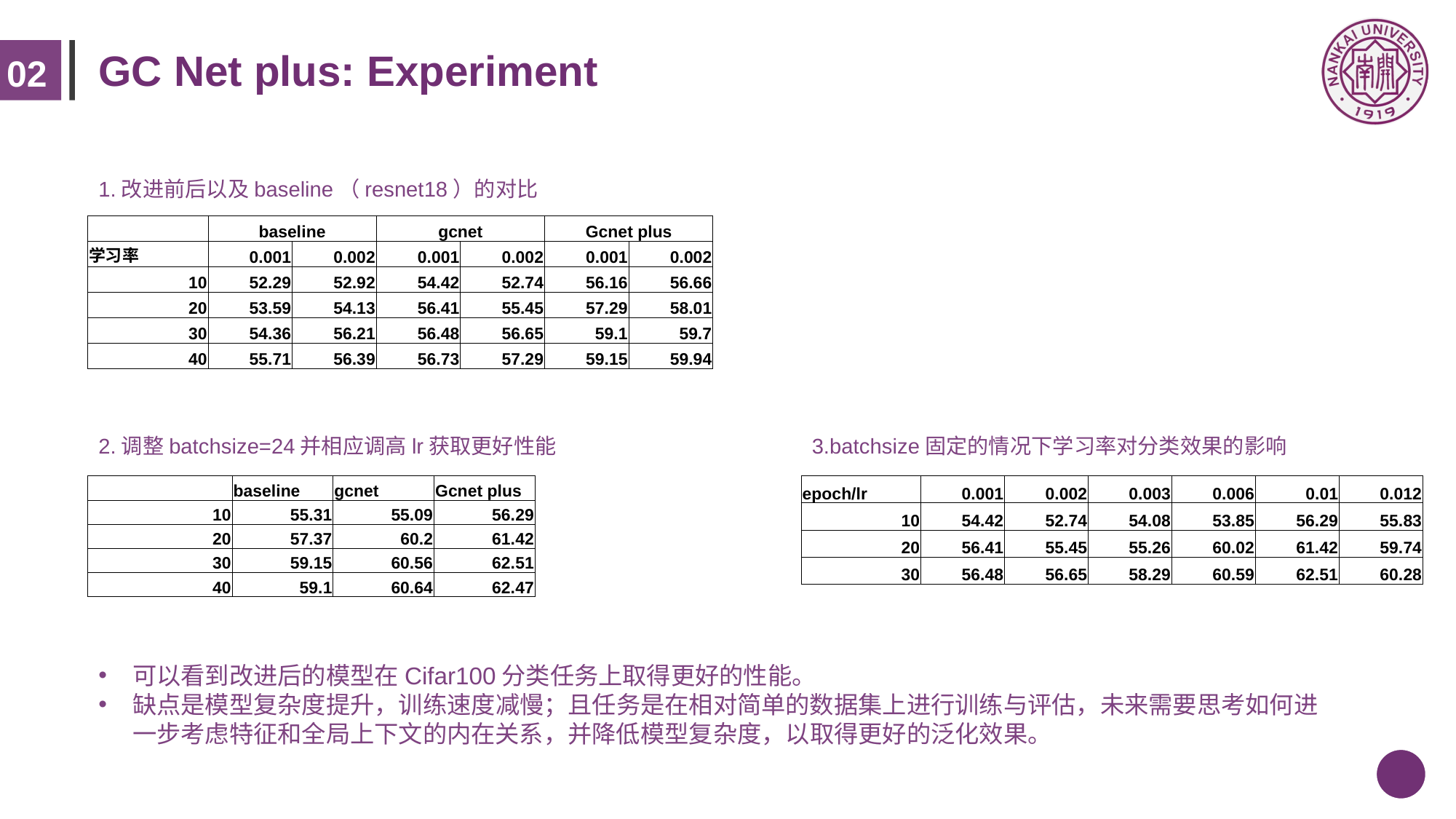

# GC Net plus: Experiment
02
1.改进前后以及baseline（resnet18）的对比
|  | baseline |  | gcnet |  | Gcnet plus |  |
| --- | --- | --- | --- | --- | --- | --- |
| 学习率 | 0.001 | 0.002 | 0.001 | 0.002 | 0.001 | 0.002 |
| 10 | 52.29 | 52.92 | 54.42 | 52.74 | 56.16 | 56.66 |
| 20 | 53.59 | 54.13 | 56.41 | 55.45 | 57.29 | 58.01 |
| 30 | 54.36 | 56.21 | 56.48 | 56.65 | 59.1 | 59.7 |
| 40 | 55.71 | 56.39 | 56.73 | 57.29 | 59.15 | 59.94 |
2.调整batchsize=24并相应调高lr获取更好性能
3.batchsize固定的情况下学习率对分类效果的影响
| epoch/lr | 0.001 | 0.002 | 0.003 | 0.006 | 0.01 | 0.012 |
| --- | --- | --- | --- | --- | --- | --- |
| 10 | 54.42 | 52.74 | 54.08 | 53.85 | 56.29 | 55.83 |
| 20 | 56.41 | 55.45 | 55.26 | 60.02 | 61.42 | 59.74 |
| 30 | 56.48 | 56.65 | 58.29 | 60.59 | 62.51 | 60.28 |
|  | baseline | gcnet | Gcnet plus |
| --- | --- | --- | --- |
| 10 | 55.31 | 55.09 | 56.29 |
| 20 | 57.37 | 60.2 | 61.42 |
| 30 | 59.15 | 60.56 | 62.51 |
| 40 | 59.1 | 60.64 | 62.47 |
可以看到改进后的模型在Cifar100分类任务上取得更好的性能。
缺点是模型复杂度提升，训练速度减慢；且任务是在相对简单的数据集上进行训练与评估，未来需要思考如何进一步考虑特征和全局上下文的内在关系，并降低模型复杂度，以取得更好的泛化效果。